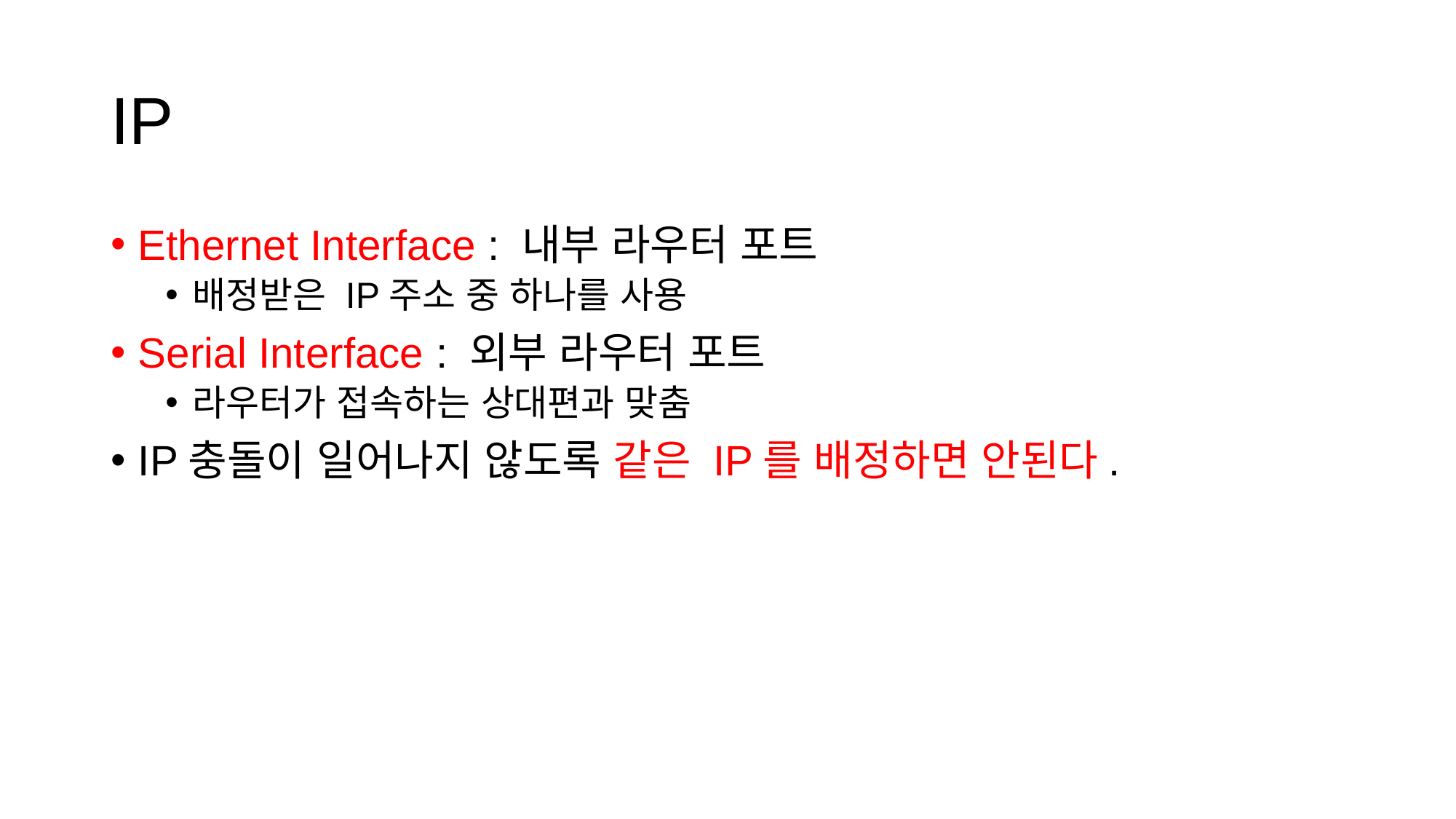

# IP
Ethernet Interface : 내부 라우터 포트
배정받은 IP주소 중 하나를 사용
Serial Interface : 외부 라우터 포트
라우터가 접속하는 상대편과 맞춤
IP충돌이 일어나지 않도록 같은 IP를 배정하면 안된다.